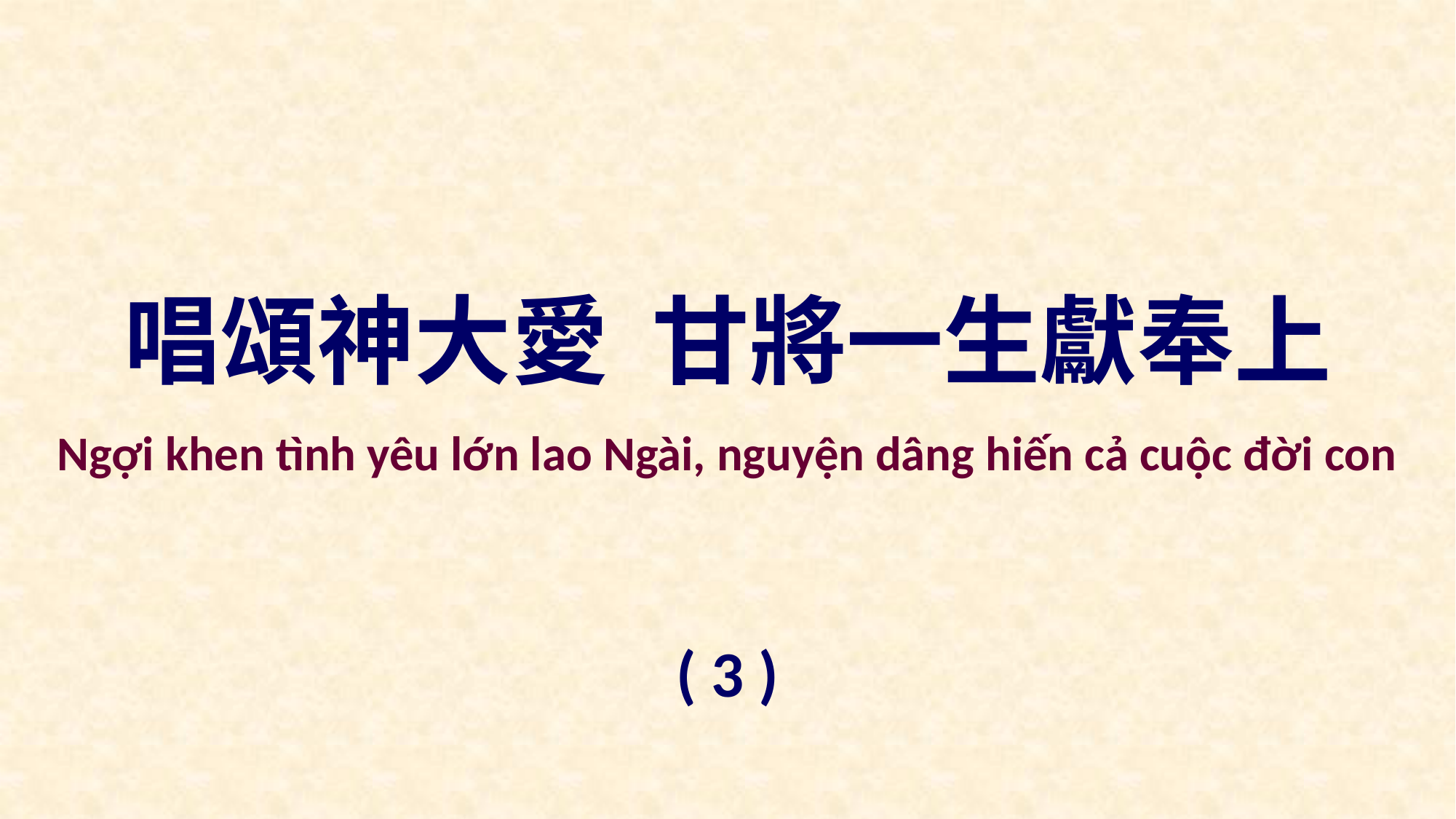

唱頌神大愛  甘將一生獻奉上
Ngợi khen tình yêu lớn lao Ngài, nguyện dâng hiến cả cuộc đời con
( 3 )